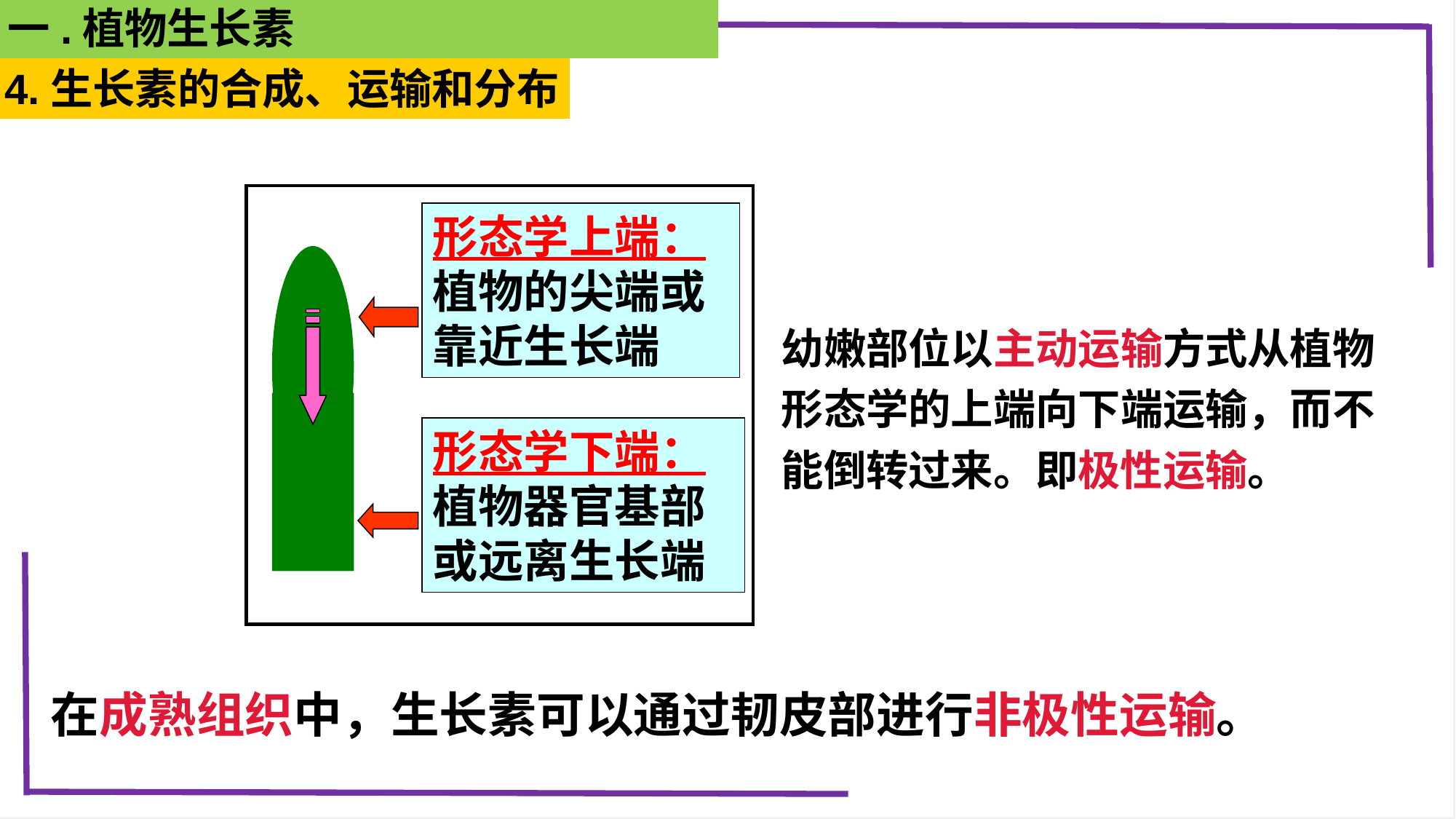

一.植物生长素
4.生长素的合成、运输和分布

形态学上端：植物的尖端或靠近生长端

幼嫩部位以主动运输方式从植物形态学的上端向下端运输，而不能倒转过来。即极性运输。

形态学下端：植物器官基部或远离生长端

在成熟组织中，生长素可以通过韧皮部进行非极性运输。